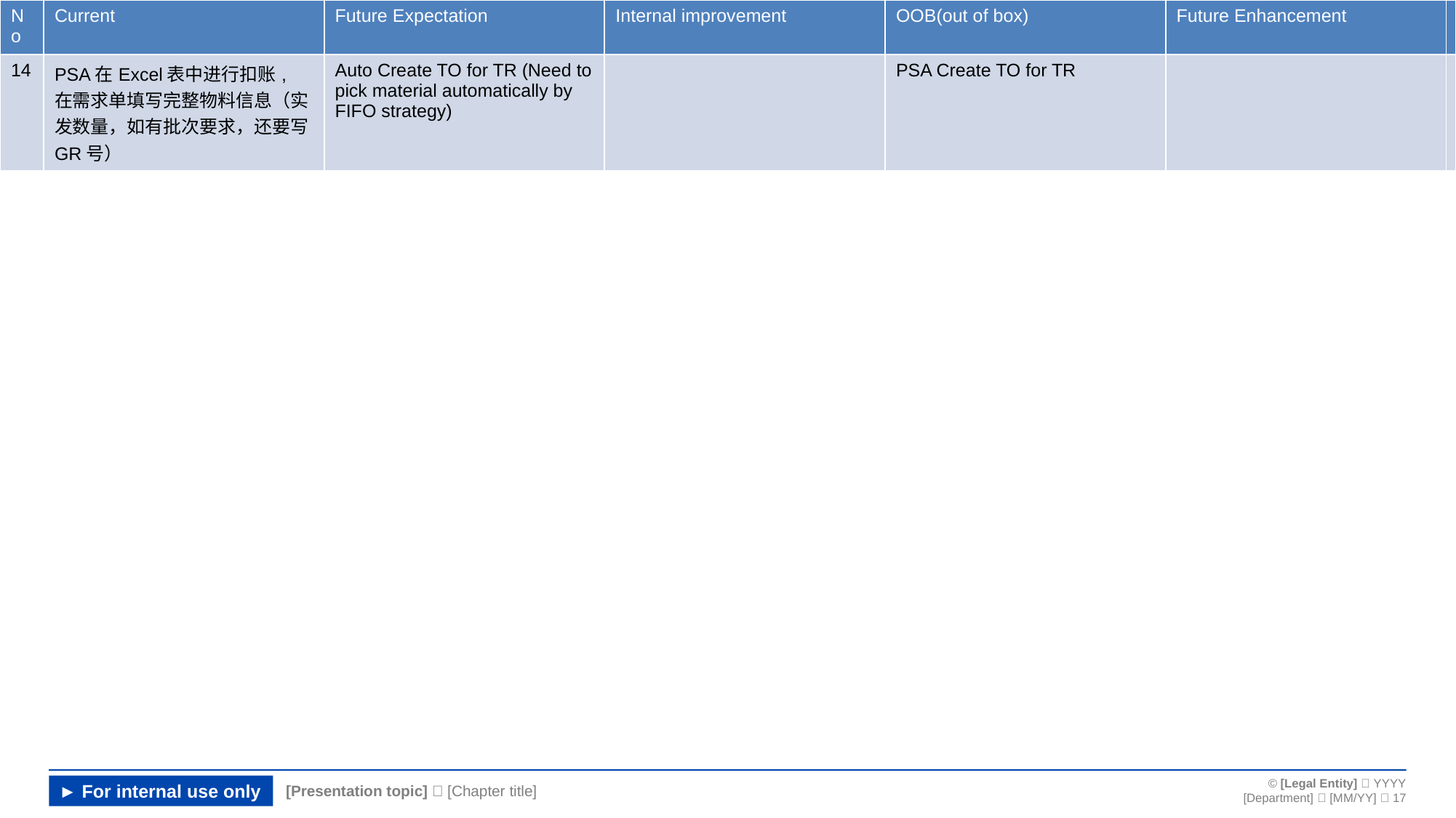

| No | Current | Future Expectation | Internal improvement | OOB(out of box) | Future Enhancement |  |
| --- | --- | --- | --- | --- | --- | --- |
| 14 | PSA在Excel表中进行扣账, 在需求单填写完整物料信息（实发数量，如有批次要求，还要写GR号） | Auto Create TO for TR (Need to pick material automatically by FIFO strategy) |  | PSA Create TO for TR |  |  |
#